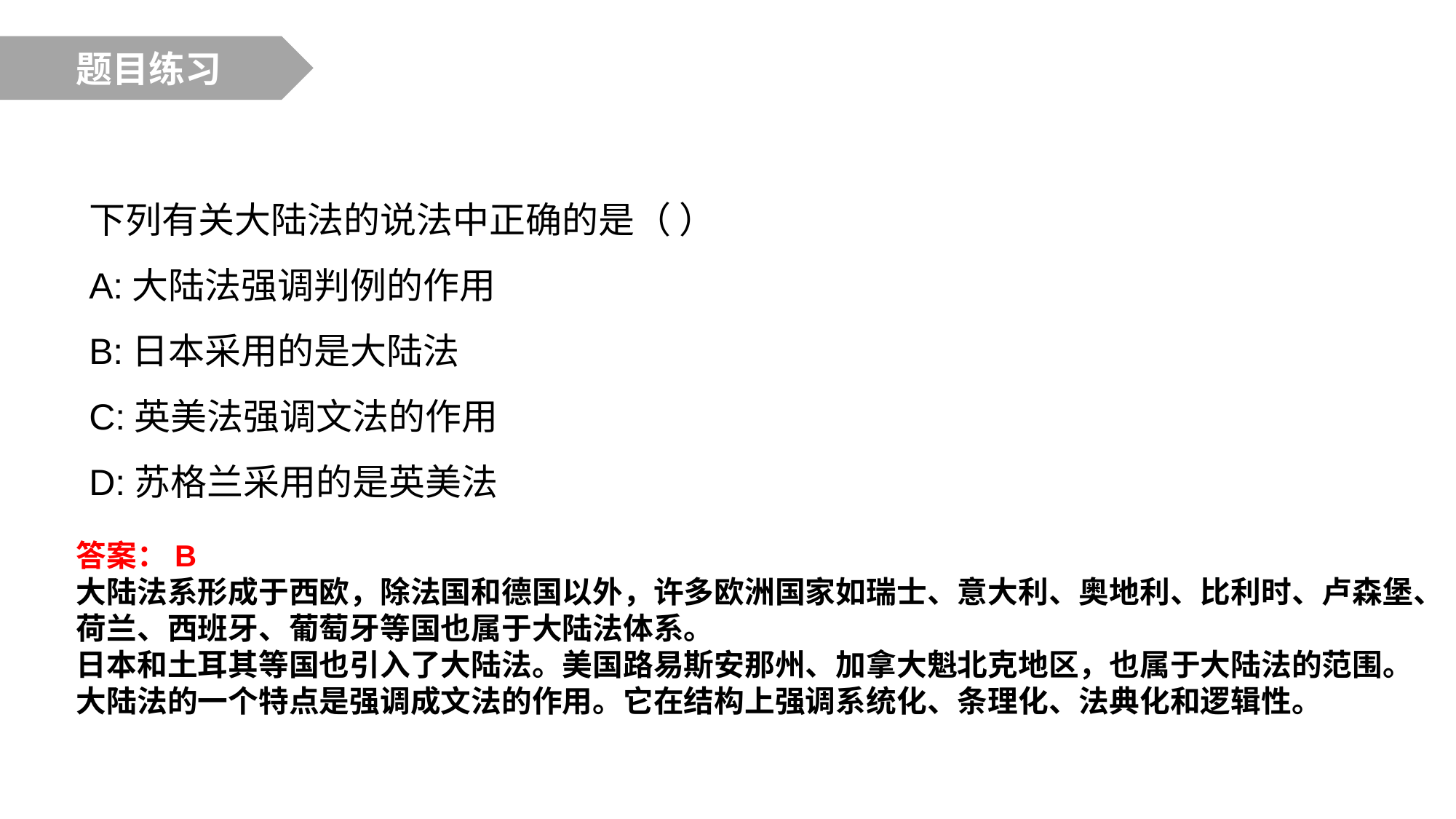

题目练习
下列有关大陆法的说法中正确的是（ ）
A:大陆法强调判例的作用
B:日本采用的是大陆法
C:英美法强调文法的作用
D:苏格兰采用的是英美法
答案：B
大陆法系形成于西欧，除法国和德国以外，许多欧洲国家如瑞士、意大利、奥地利、比利时、卢森堡、荷兰、西班牙、葡萄牙等国也属于大陆法体系。
日本和土耳其等国也引入了大陆法。美国路易斯安那州、加拿大魁北克地区，也属于大陆法的范围。大陆法的一个特点是强调成文法的作用。它在结构上强调系统化、条理化、法典化和逻辑性。